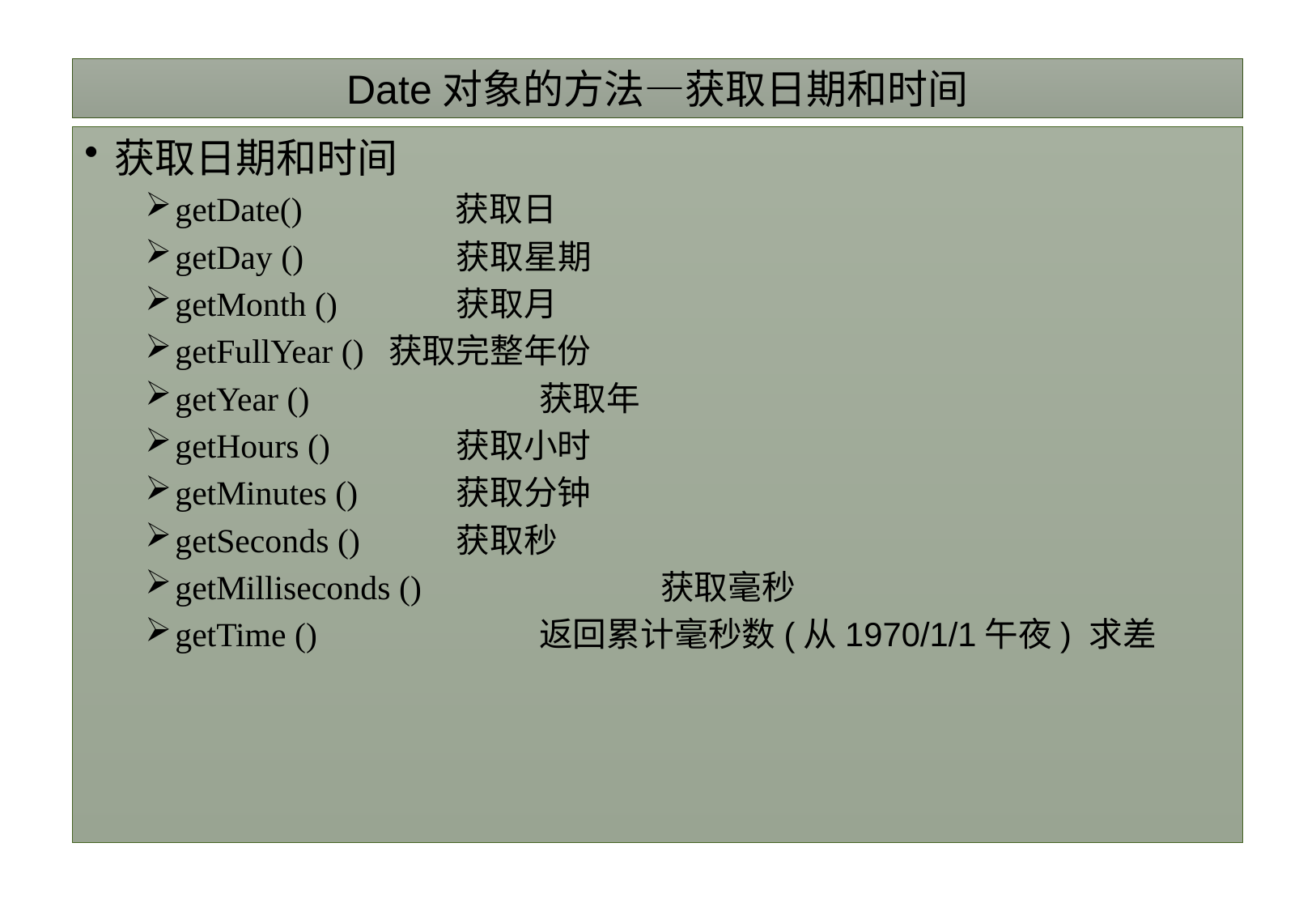

# Date对象的方法—获取日期和时间
获取日期和时间
getDate()                 获取日
getDay ()                 获取星期
getMonth ()             获取月
getFullYear ()	获取完整年份
getYear ()	       	获取年
getHours ()	       获取小时
getMinutes ()	       获取分钟
getSeconds ()	       获取秒
getMilliseconds ()   		获取毫秒
getTime ()	       	返回累计毫秒数(从1970/1/1午夜) 求差